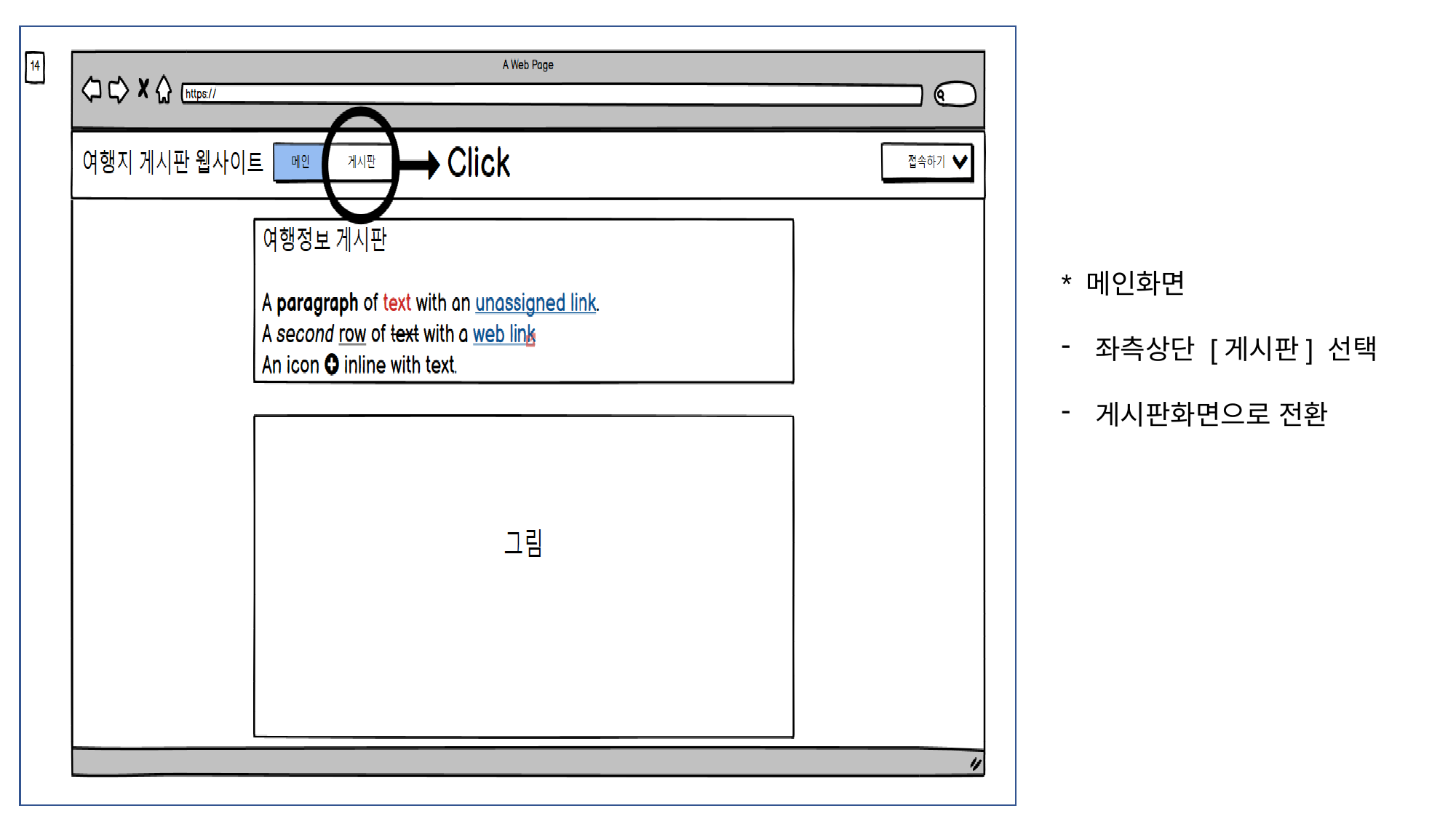

* 메인화면

좌측상단 [게시판] 선택
게시판화면으로 전환